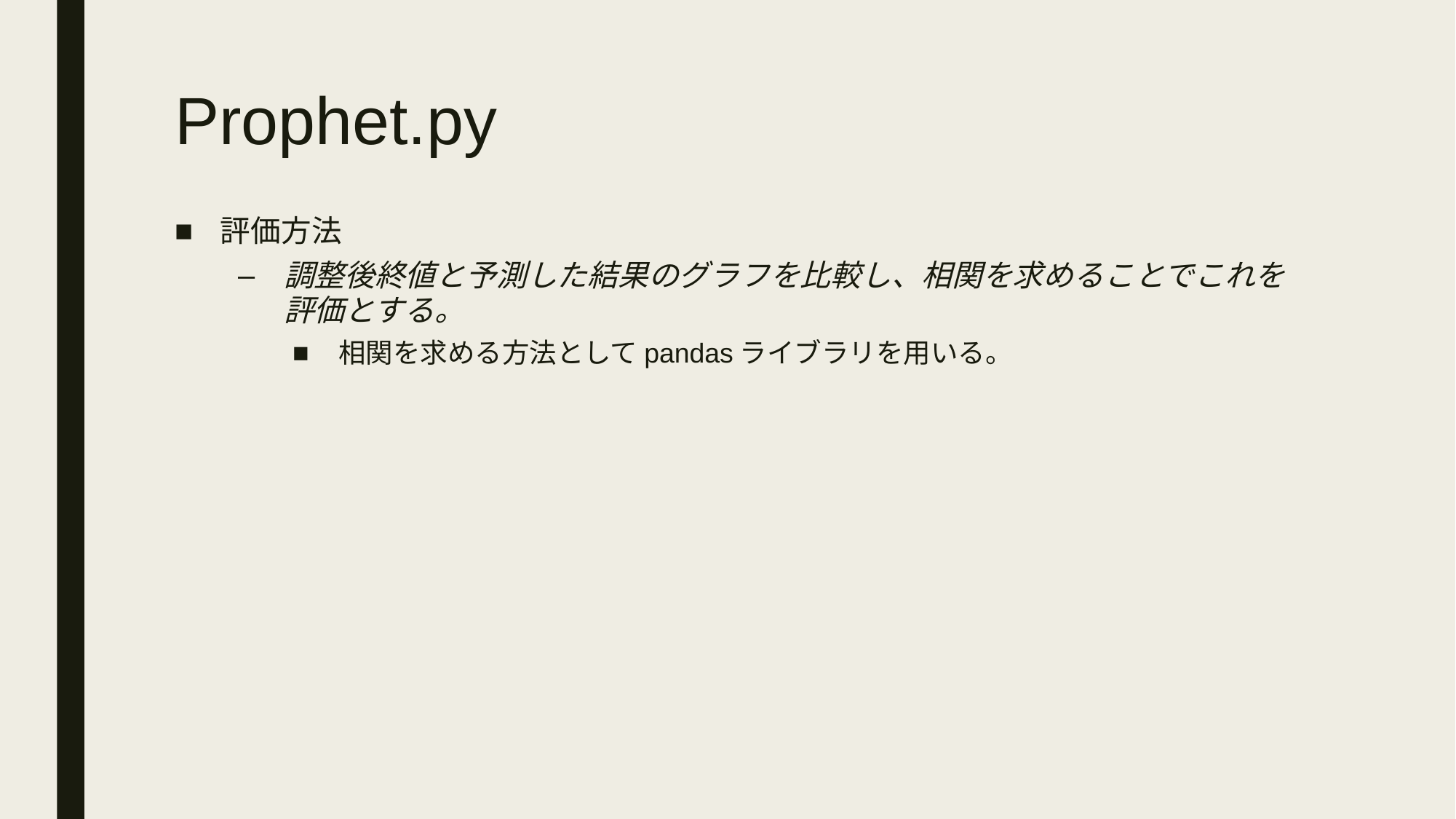

# Prophet.py
評価方法
調整後終値と予測した結果のグラフを比較し、相関を求めることでこれを評価とする。
相関を求める方法としてpandasライブラリを用いる。